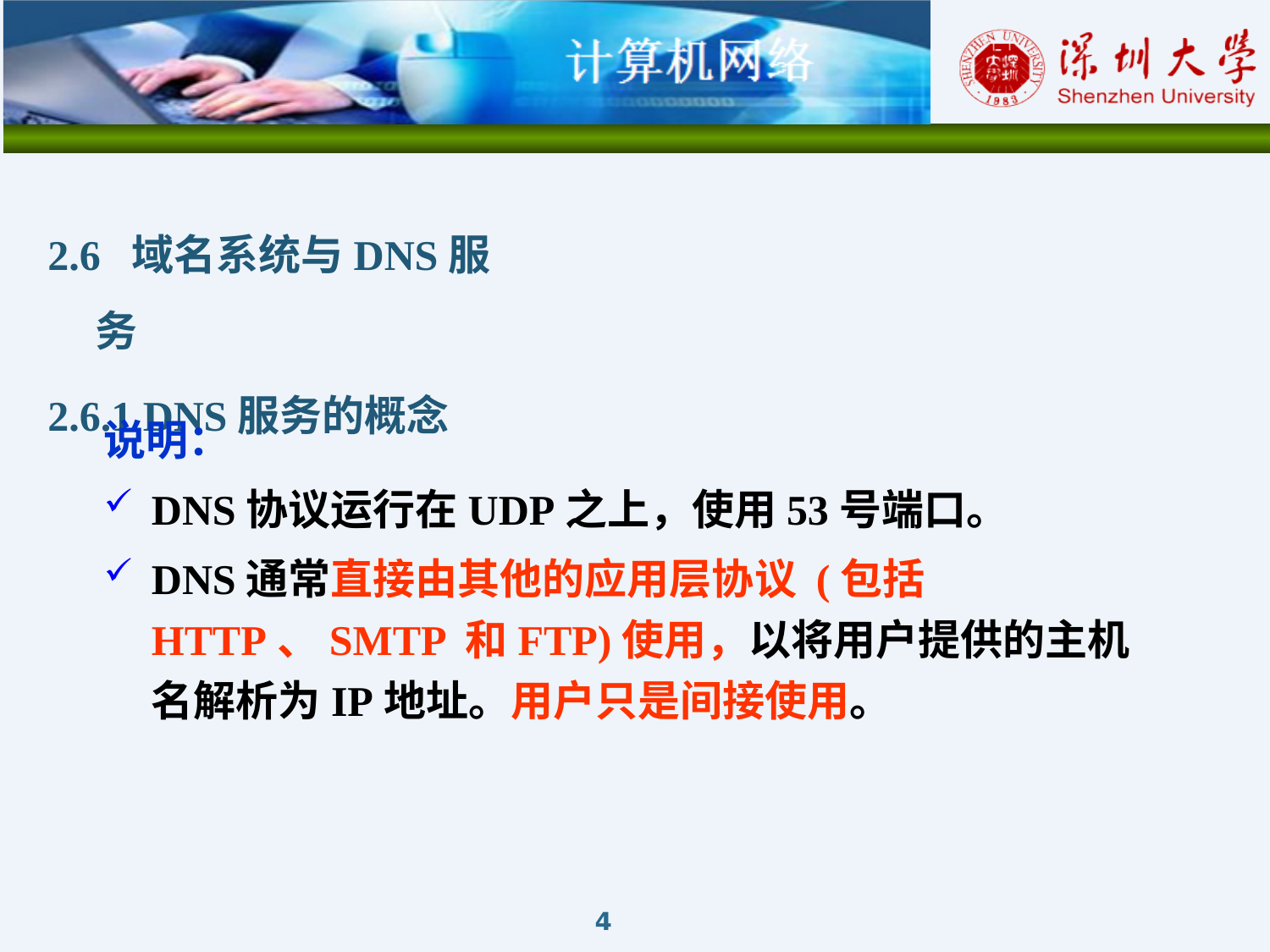

2.6  域名系统与DNS服务
2.6.1 DNS服务的概念

说明：
DNS协议运行在UDP之上，使用53号端口。
DNS通常直接由其他的应用层协议 (包括HTTP、SMTP 和FTP)使用，以将用户提供的主机名解析为IP地址。用户只是间接使用。

4